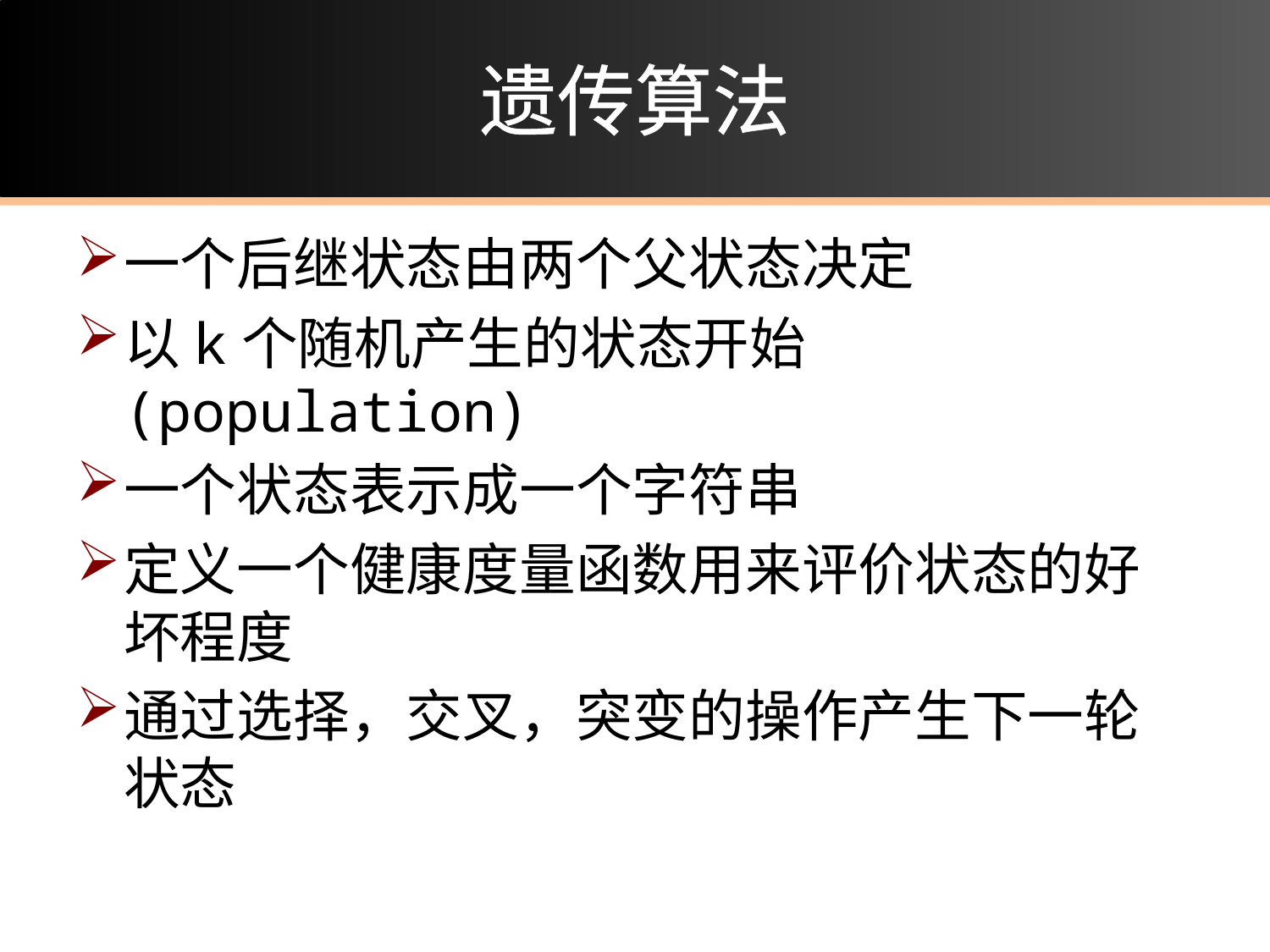

# 遗传算法
一个后继状态由两个父状态决定
以k个随机产生的状态开始(population)
一个状态表示成一个字符串
定义一个健康度量函数用来评价状态的好坏程度
通过选择，交叉，突变的操作产生下一轮状态